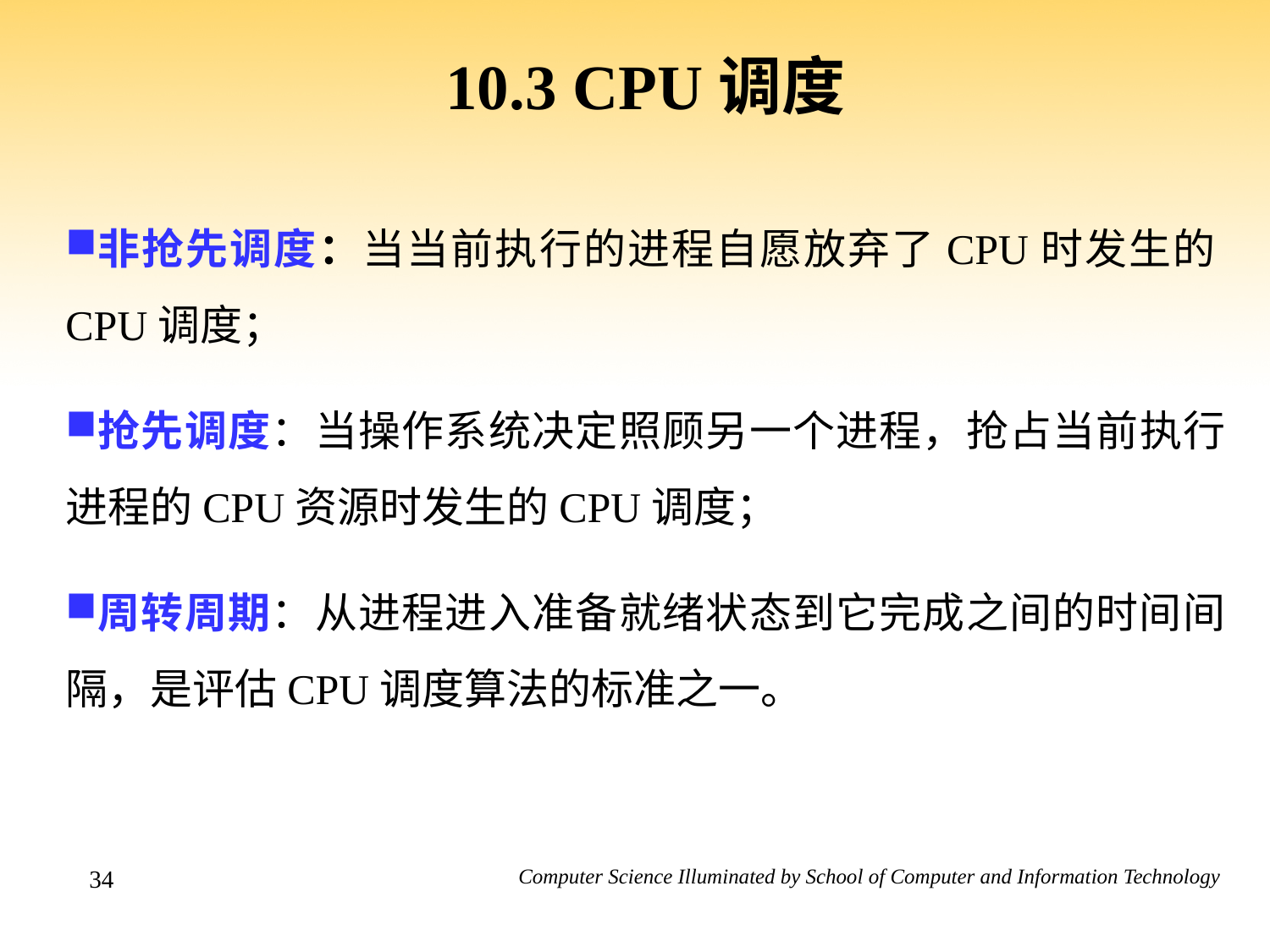

# 10.3 CPU调度
非抢先调度：当当前执行的进程自愿放弃了CPU时发生的CPU调度；
抢先调度：当操作系统决定照顾另一个进程，抢占当前执行进程的CPU资源时发生的CPU调度；
周转周期：从进程进入准备就绪状态到它完成之间的时间间隔，是评估CPU调度算法的标准之一。
34